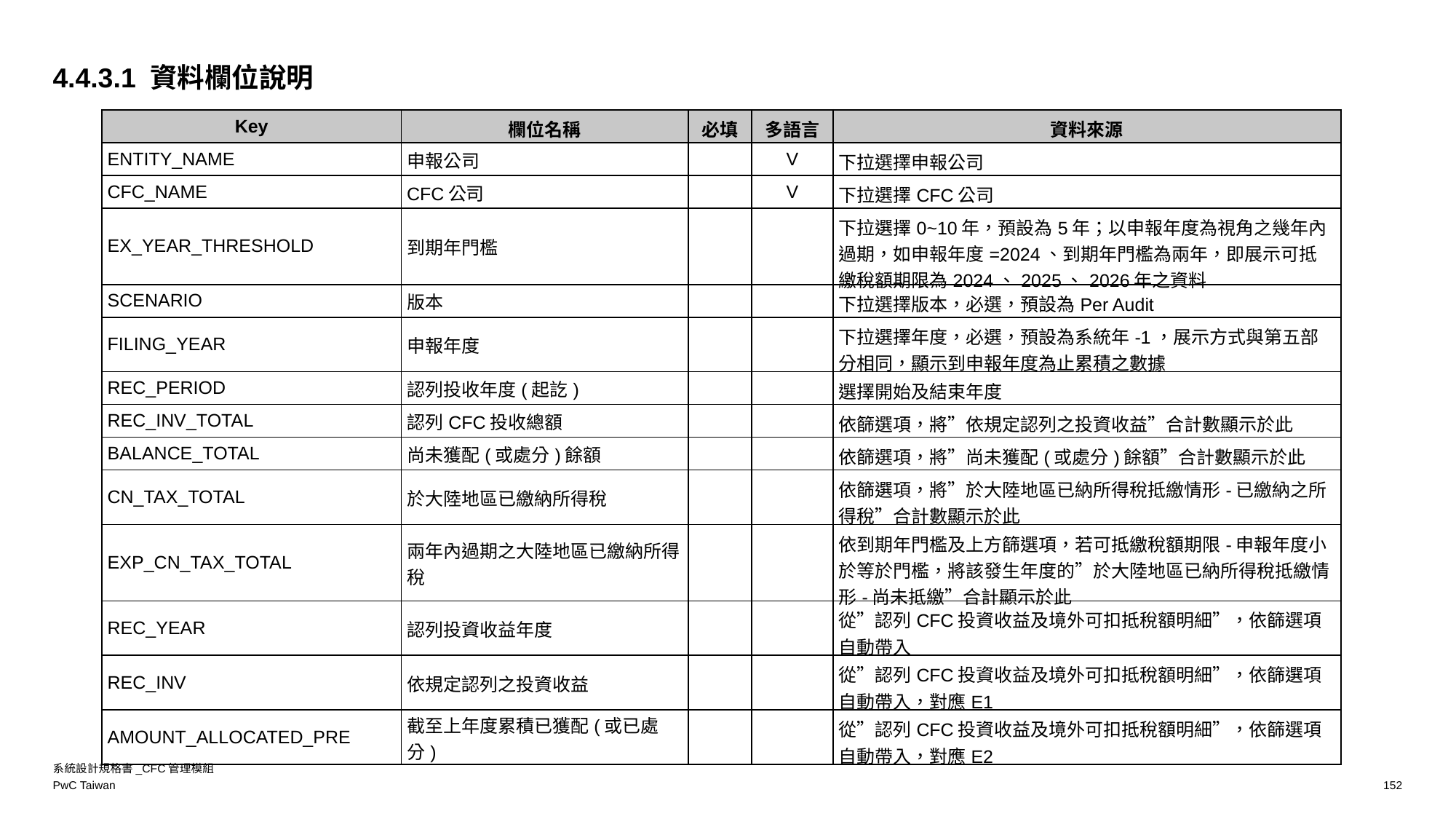

4.4.3.1 資料欄位說明
| Key | 欄位名稱 | 必填 | 多語言 | 資料來源 |
| --- | --- | --- | --- | --- |
| ENTITY\_NAME | 申報公司 |  | V | 下拉選擇申報公司 |
| CFC\_NAME | CFC公司 |  | V | 下拉選擇CFC公司 |
| EX\_YEAR\_THRESHOLD | 到期年門檻 |  |  | 下拉選擇0~10年，預設為5年；以申報年度為視角之幾年內過期，如申報年度=2024、到期年門檻為兩年，即展示可抵繳稅額期限為2024、2025、2026年之資料 |
| SCENARIO | 版本 |  |  | 下拉選擇版本，必選，預設為Per Audit |
| FILING\_YEAR | 申報年度 |  |  | 下拉選擇年度，必選，預設為系統年-1，展示方式與第五部分相同，顯示到申報年度為止累積之數據 |
| REC\_PERIOD | 認列投收年度(起訖) |  |  | 選擇開始及結束年度 |
| REC\_INV\_TOTAL | 認列CFC投收總額 |  |  | 依篩選項，將”依規定認列之投資收益”合計數顯示於此 |
| BALANCE\_TOTAL | 尚未獲配(或處分)餘額 |  |  | 依篩選項，將”尚未獲配(或處分)餘額”合計數顯示於此 |
| CN\_TAX\_TOTAL | 於大陸地區已繳納所得稅 |  |  | 依篩選項，將”於大陸地區已納所得稅抵繳情形-已繳納之所得稅”合計數顯示於此 |
| EXP\_CN\_TAX\_TOTAL | 兩年內過期之大陸地區已繳納所得稅 |  |  | 依到期年門檻及上方篩選項，若可抵繳稅額期限-申報年度小於等於門檻，將該發生年度的”於大陸地區已納所得稅抵繳情形-尚未抵繳”合計顯示於此 |
| REC\_YEAR | 認列投資收益年度 |  |  | 從”認列CFC投資收益及境外可扣抵稅額明細”，依篩選項自動帶入 |
| REC\_INV | 依規定認列之投資收益 |  |  | 從”認列CFC投資收益及境外可扣抵稅額明細”，依篩選項自動帶入，對應E1 |
| AMOUNT\_ALLOCATED\_PRE | 截至上年度累積已獲配(或已處分) |  |  | 從”認列CFC投資收益及境外可扣抵稅額明細”，依篩選項自動帶入，對應E2 |
系統設計規格書_CFC管理模組
152